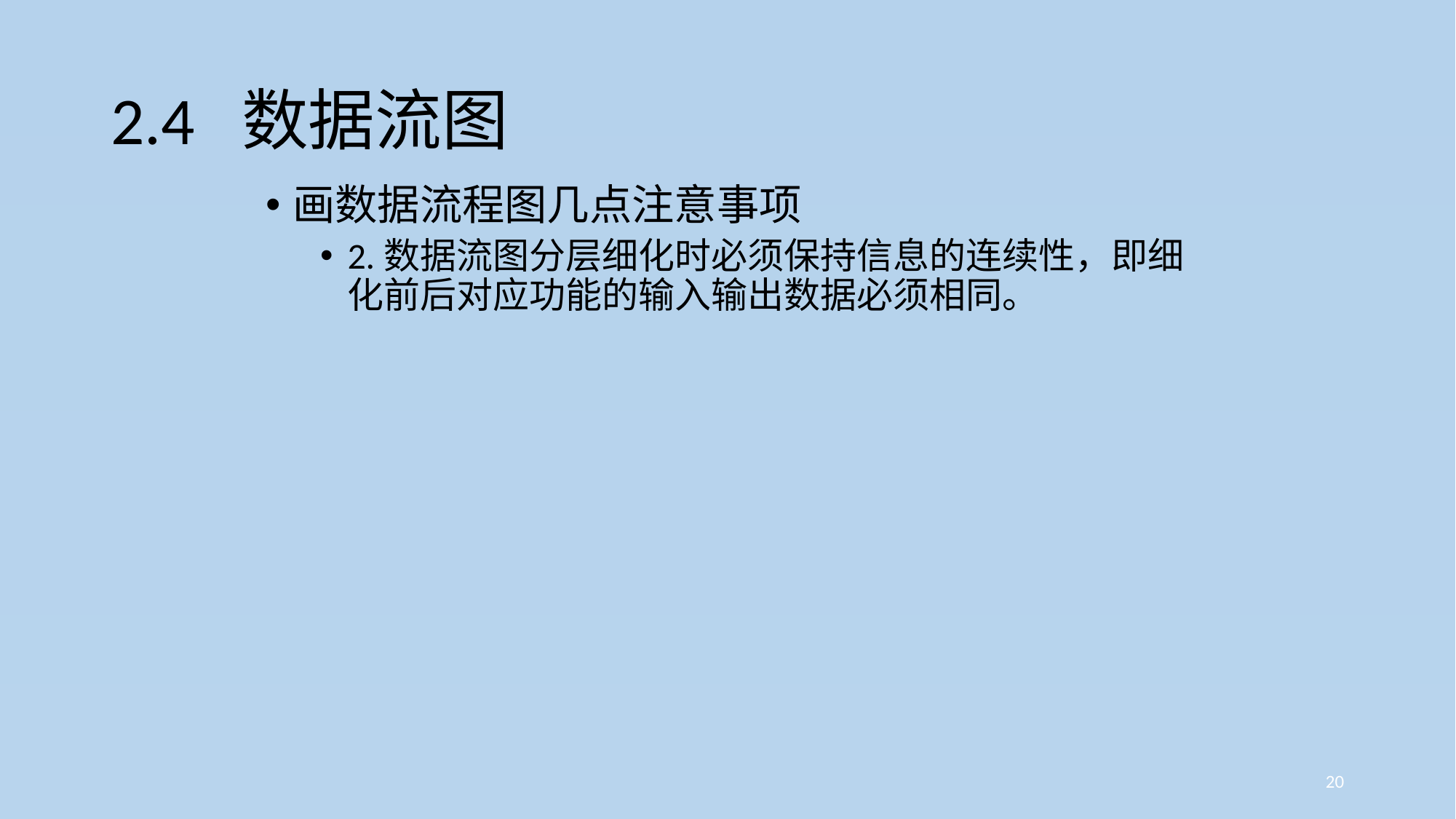

# 2.4  数据流图
画数据流程图几点注意事项
2.数据流图分层细化时必须保持信息的连续性，即细化前后对应功能的输入输出数据必须相同。

20